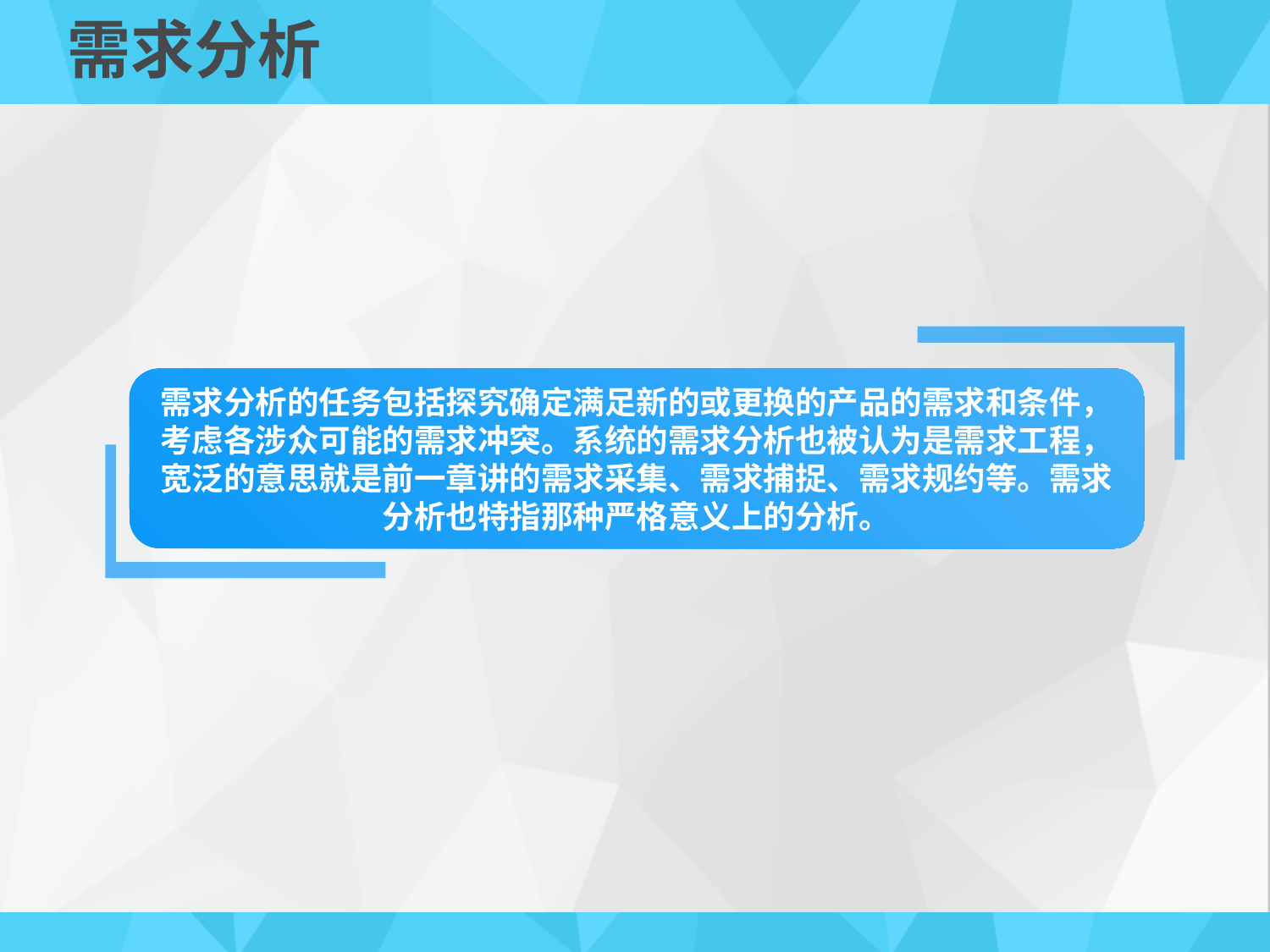

# 需求分析

需求分析的任务包括探究确定满足新的或更换的产品的需求和条件，
考虑各涉众可能的需求冲突。系统的需求分析也被认为是需求工程，
宽泛的意思就是前一章讲的需求采集、需求捕捉、需求规约等。需求
分析也特指那种严格意义上的分析。